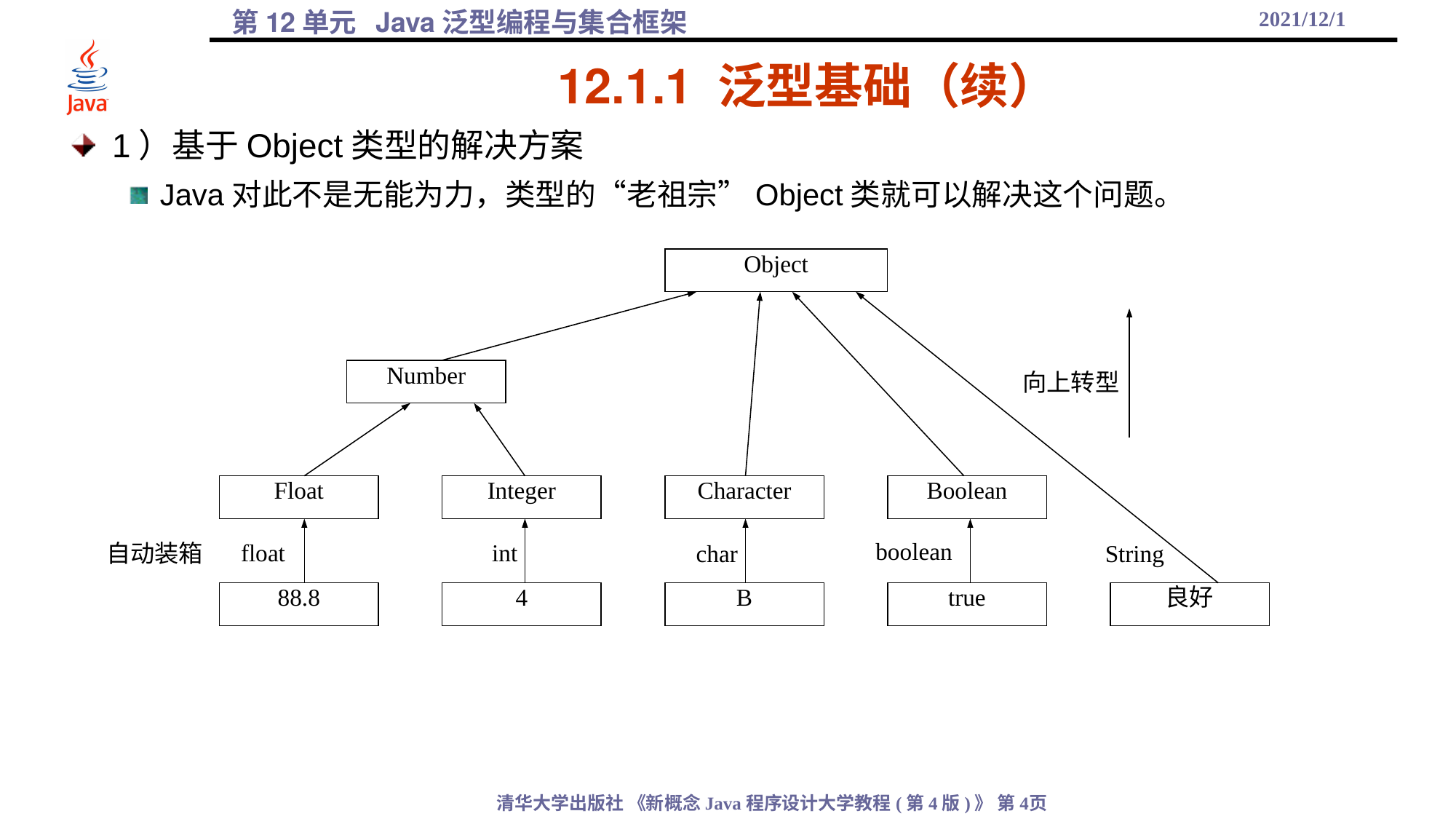

2021/12/1
# 12.1.1 泛型基础（续）
1）基于Object类型的解决方案
Java对此不是无能为力，类型的“老祖宗”Object类就可以解决这个问题。
Object
Number
向上转型
Float
Integer
Character
Boolean
自动装箱
boolean
float
int
char
String
88.8
4
B
true
良好